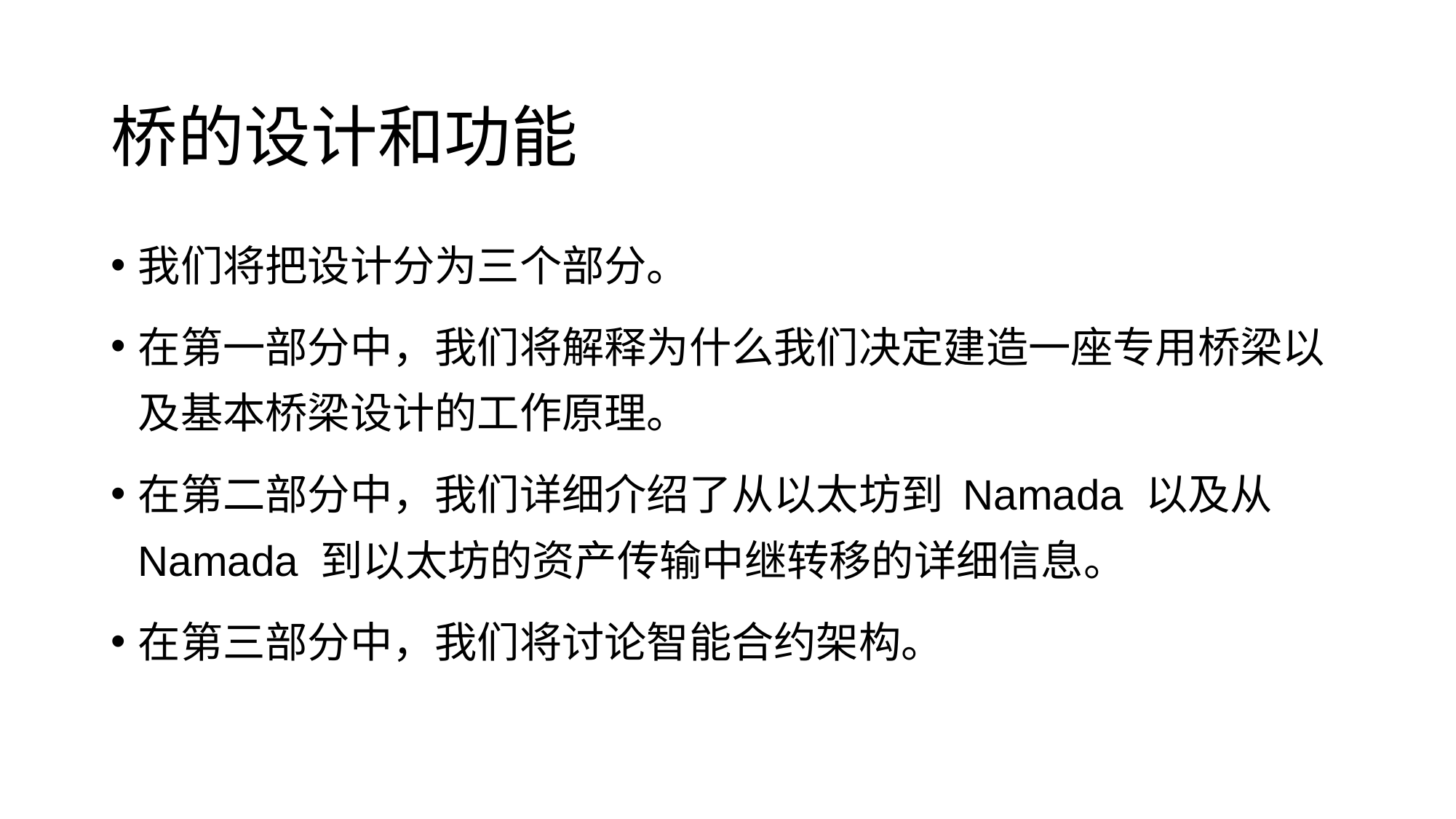

# 桥的设计和功能
我们将把设计分为三个部分。
在第一部分中，我们将解释为什么我们决定建造一座专用桥梁以及基本桥梁设计的工作原理。
在第二部分中，我们详细介绍了从以太坊到 Namada 以及从 Namada 到以太坊的资产传输中继转移的详细信息。
在第三部分中，我们将讨论智能合约架构。